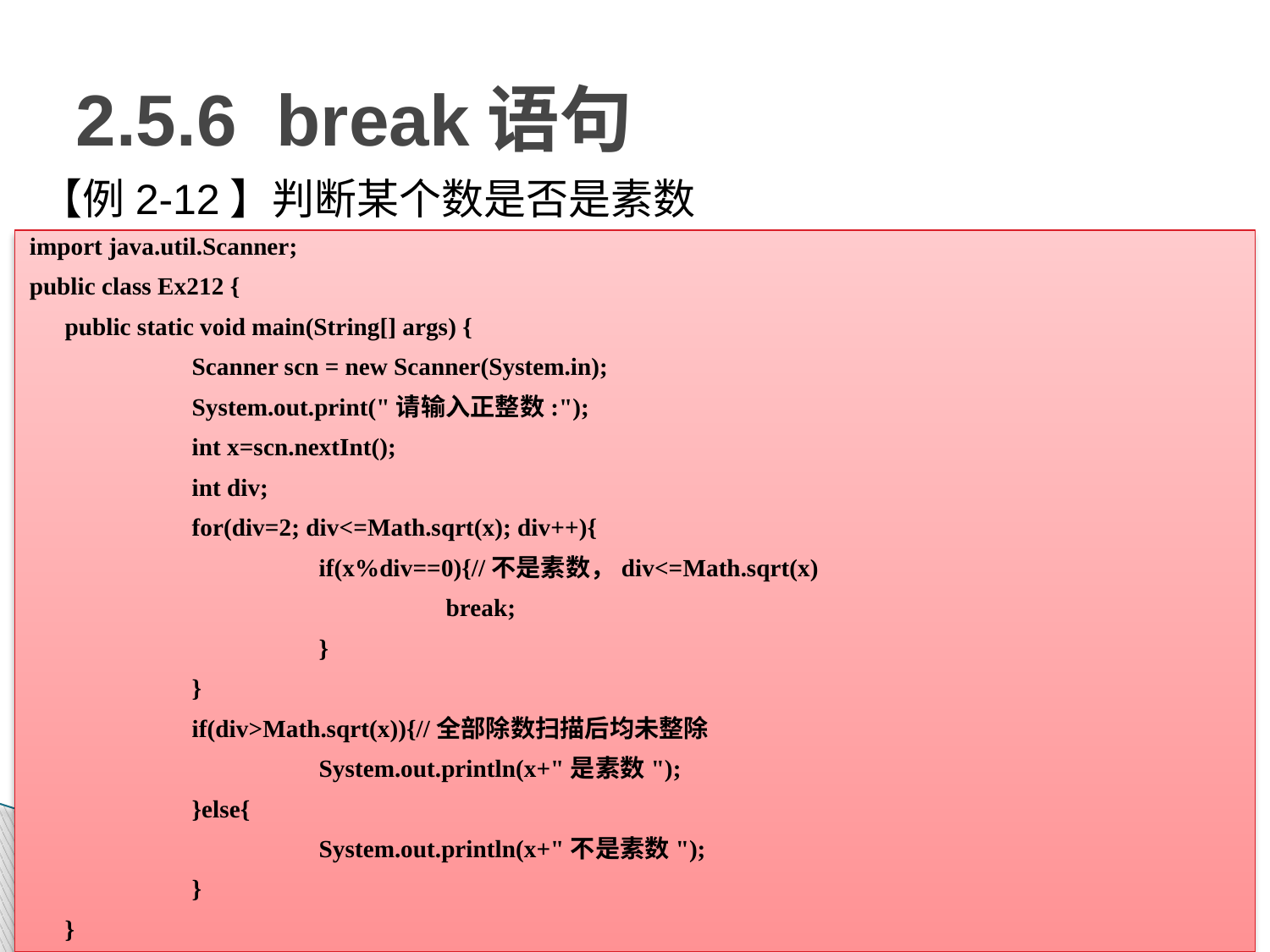

# 2.5.6  break语句
【例2-12】判断某个数是否是素数
import java.util.Scanner;
public class Ex212 {
	public static void main(String[] args) {
		Scanner scn = new Scanner(System.in);
		System.out.print("请输入正整数:");
		int x=scn.nextInt();
		int div;
		for(div=2; div<=Math.sqrt(x); div++){
			if(x%div==0){//不是素数，div<=Math.sqrt(x)
				break;
			}
		}
		if(div>Math.sqrt(x)){//全部除数扫描后均未整除
			System.out.println(x+"是素数");
		}else{
			System.out.println(x+"不是素数");
		}
	}

}